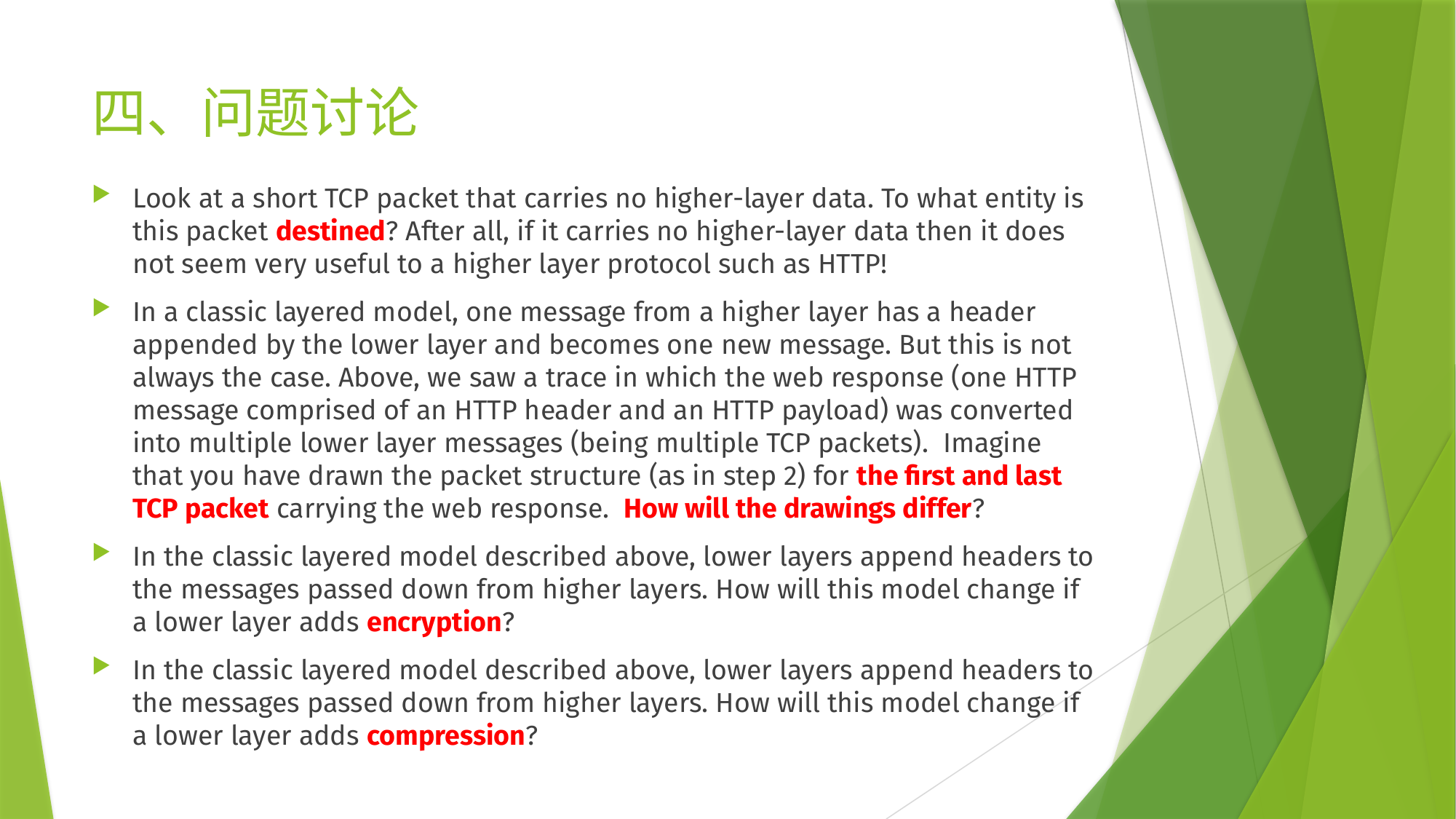

# 四、问题讨论
Look at a short TCP packet that carries no higher-layer data. To what entity is this packet destined? After all, if it carries no higher-layer data then it does not seem very useful to a higher layer protocol such as HTTP!
In a classic layered model, one message from a higher layer has a header appended by the lower layer and becomes one new message. But this is not always the case. Above, we saw a trace in which the web response (one HTTP message comprised of an HTTP header and an HTTP payload) was converted into multiple lower layer messages (being multiple TCP packets).  Imagine that you have drawn the packet structure (as in step 2) for the first and last TCP packet carrying the web response.  How will the drawings differ?
In the classic layered model described above, lower layers append headers to the messages passed down from higher layers. How will this model change if a lower layer adds encryption?
In the classic layered model described above, lower layers append headers to the messages passed down from higher layers. How will this model change if a lower layer adds compression?